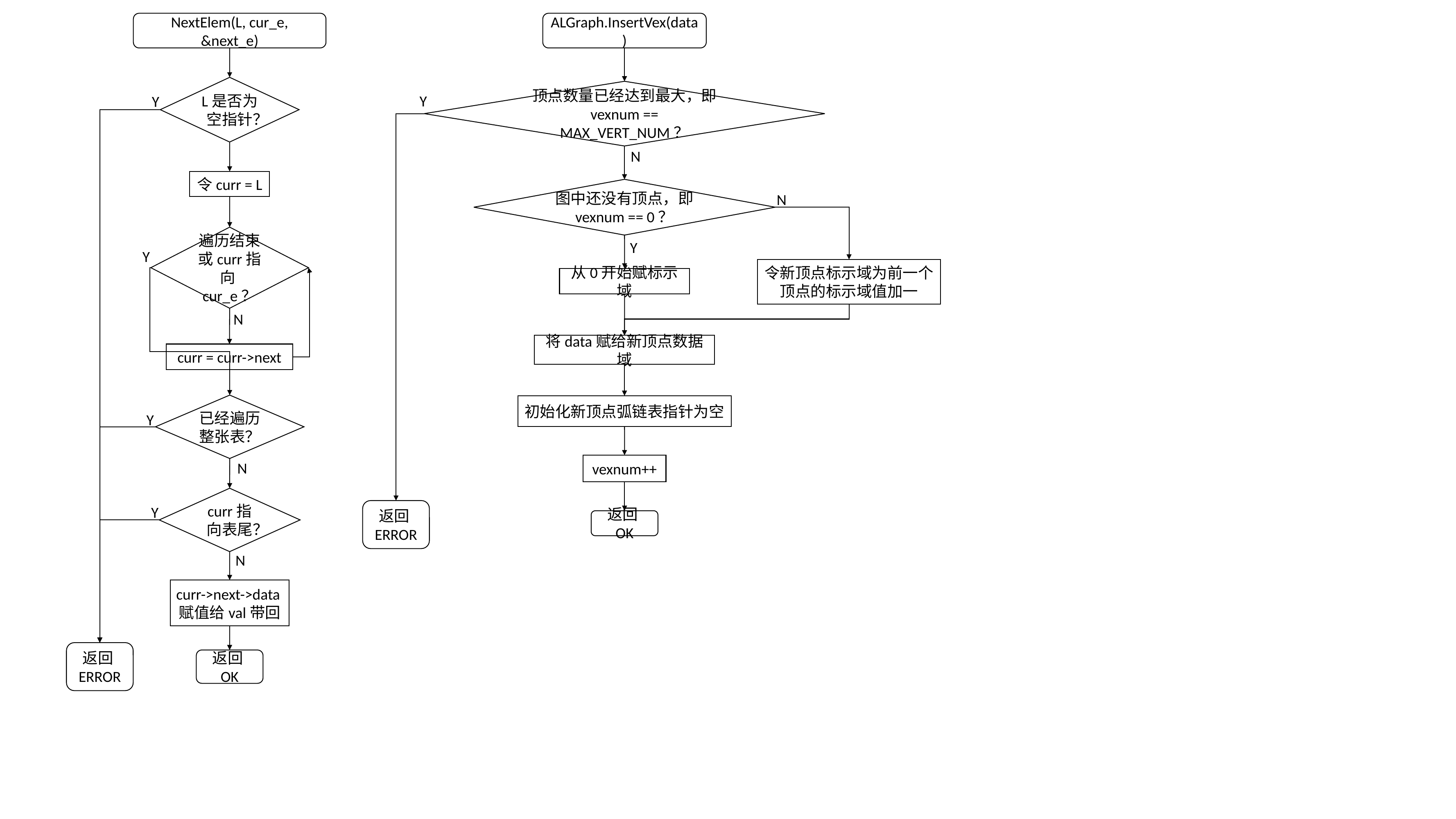

NextElem(L, cur_e, &next_e)
ALGraph.InsertVex(data)
L是否为空指针？
顶点数量已经达到最大，即
vexnum == MAX_VERT_NUM？
Y
Y
N
令curr = L
图中还没有顶点，即
vexnum == 0？
N
遍历结束或curr指向cur_e？
Y
Y
令新顶点标示域为前一个顶点的标示域值加一
从0开始赋标示域
N
将data赋给新顶点数据域
curr = curr->next
已经遍历整张表？
初始化新顶点弧链表指针为空
Y
vexnum++
N
curr指向表尾？
Y
返回ERROR
返回OK
N
curr->next->data赋值给val带回
返回ERROR
返回OK